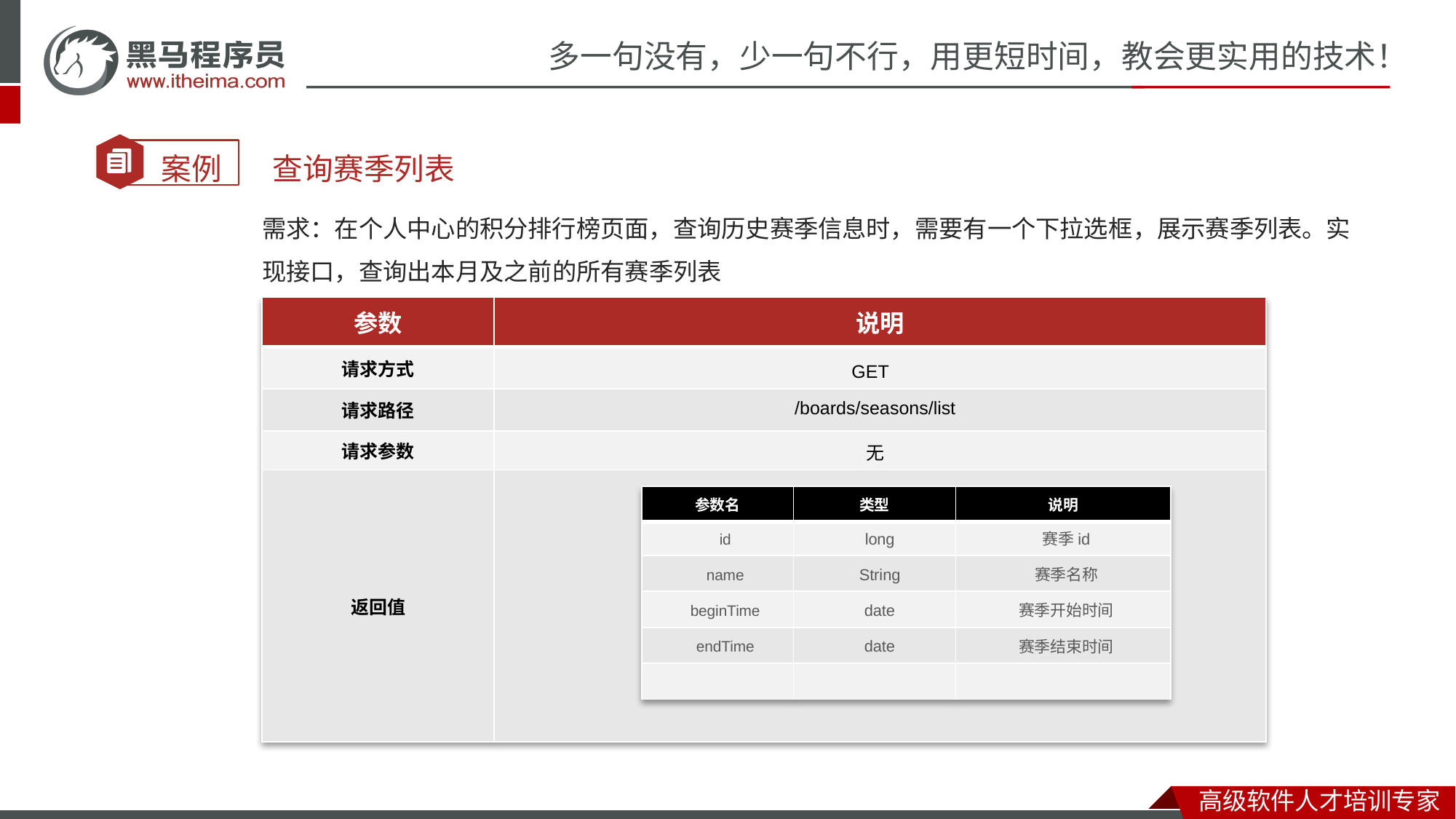

查询赛季列表
需求：在个人中心的积分排行榜页面，查询历史赛季信息时，需要有一个下拉选框，展示赛季列表。实现接口，查询出本月及之前的所有赛季列表
| 参数 | 说明 |
| --- | --- |
| 请求方式 |  |
| 请求路径 |  |
| 请求参数 |  |
| 返回值 |  |
GET
/boards/seasons/list
无
| 参数名 | 类型 | 说明 |
| --- | --- | --- |
|  |  |  |
|  |  |  |
|  |  |  |
|  |  |  |
|  |  |  |
long
赛季id
id
String
赛季名称
name
date
赛季开始时间
beginTime
date
赛季结束时间
endTime